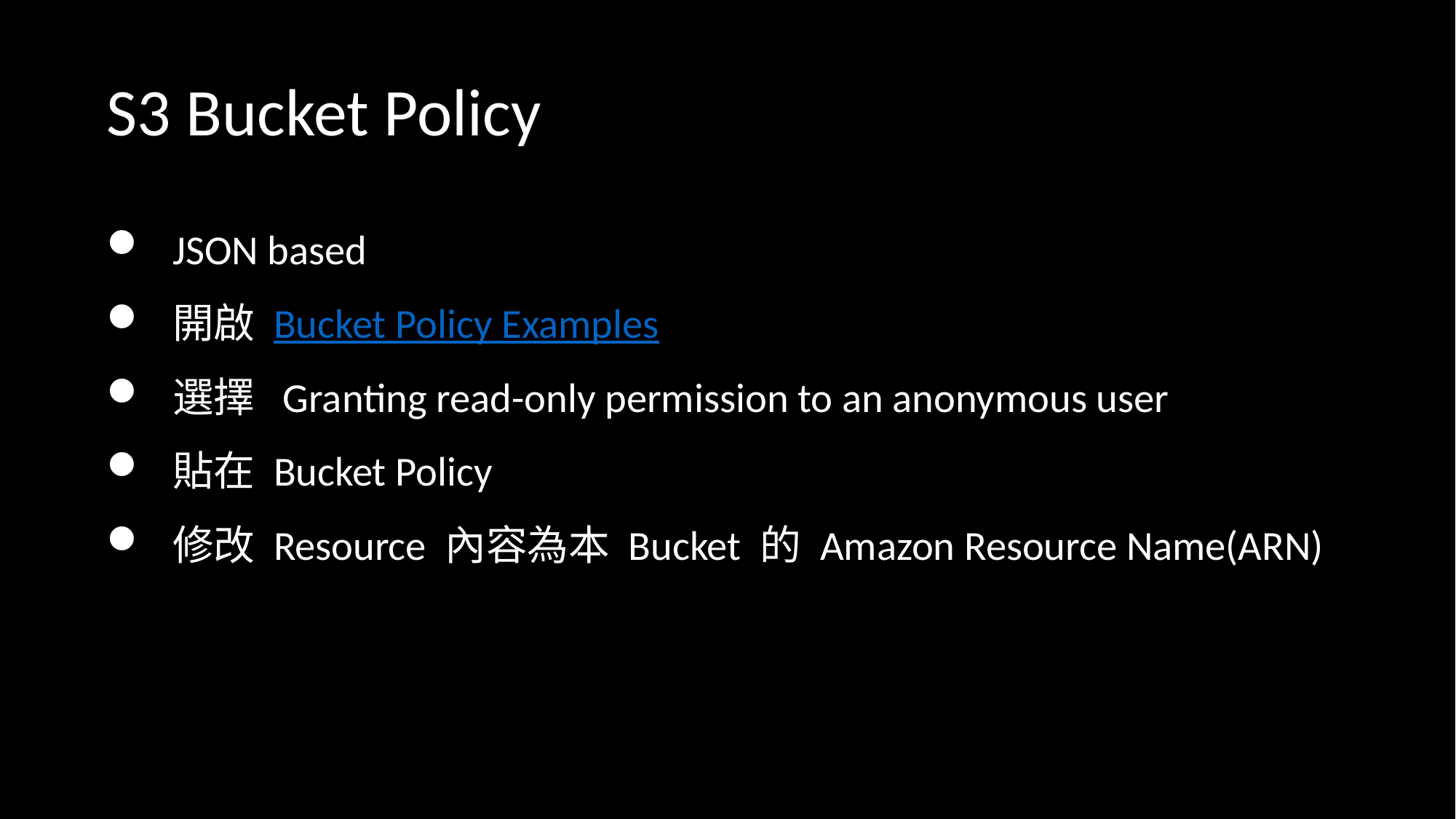

S3 Bucket Policy
JSON based
開啟 Bucket Policy Examples
選擇  Granting read-only permission to an anonymous user
貼在 Bucket Policy
修改 Resource 內容為本 Bucket 的 Amazon Resource Name(ARN)